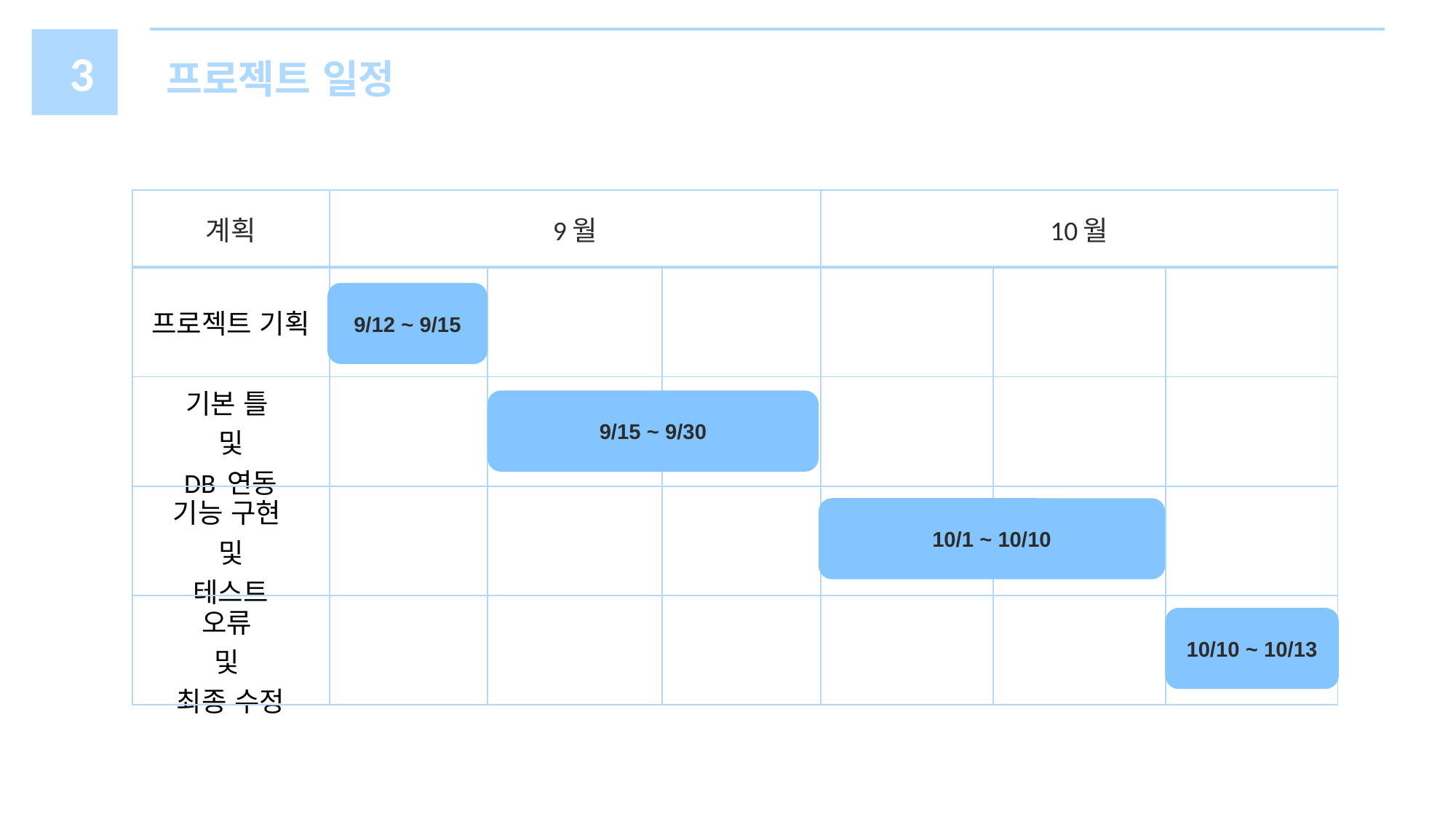

3
1
     프로젝트 일정
| 계획 | 9월 | 11주차 | 12주차 | 10월 | 14주차 | 15주차 |
| --- | --- | --- | --- | --- | --- | --- |
| 프로젝트 기획 |  |  |  |  |  |  |
| 기본 틀 및 DB 연동 |  |  |  |  |  |  |
| 기능 구현 및 테스트 |  |  |  |  |  |  |
| 오류 및 최종 수정 |  |  |  |  |  |  |
9/12 ~ 9/15
9/15 ~ 9/30
10/1 ~ 10/10
10/10 ~ 10/13